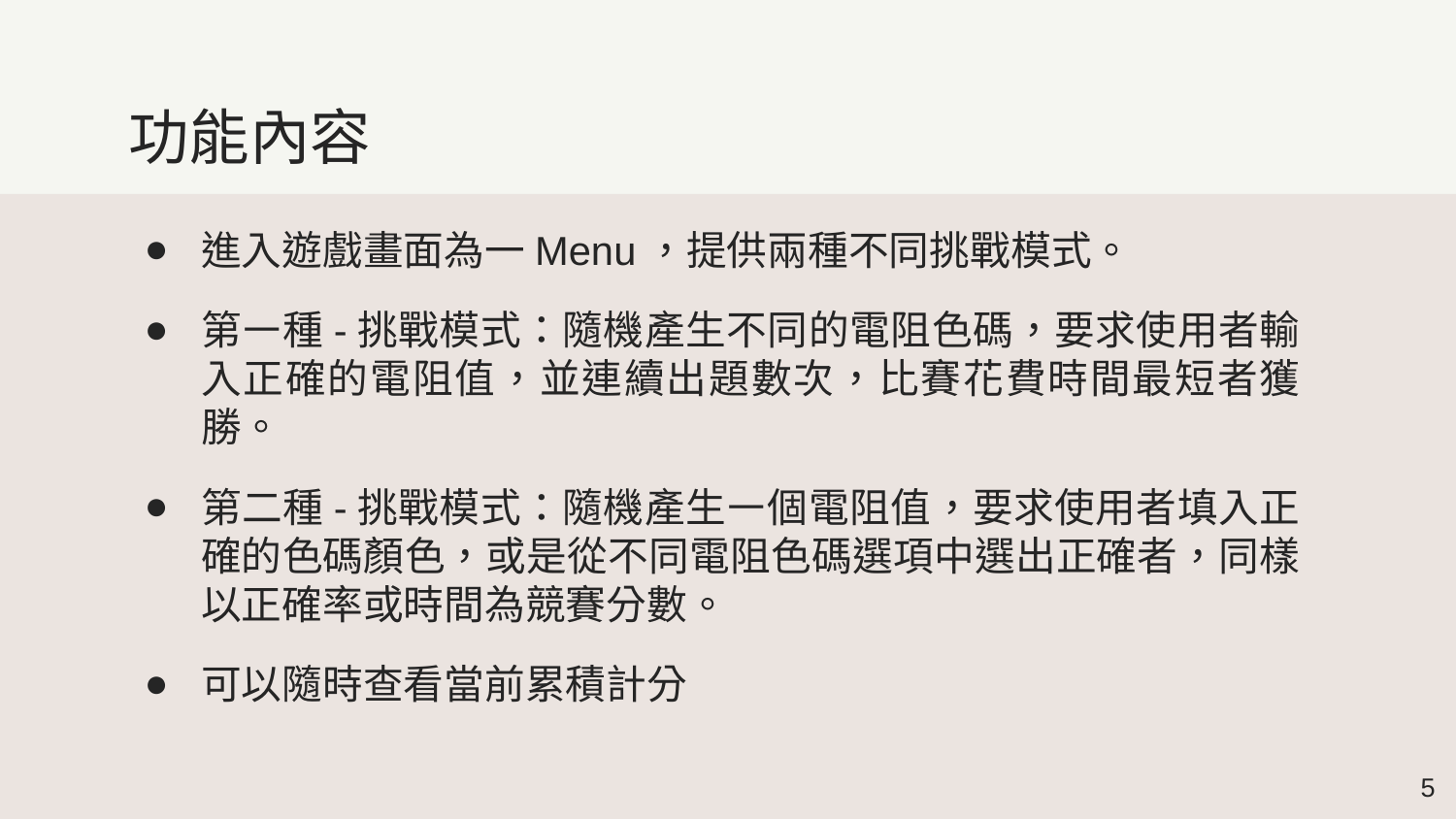

# 功能內容
進入遊戲畫面為一Menu，提供兩種不同挑戰模式。

第㇐種-挑戰模式：隨機產生不同的電阻色碼，要求使用者輸入正確的電阻值，並連續出題數次，比賽花費時間最短者獲勝。

第二種-挑戰模式：隨機產生㇐個電阻值，要求使用者填入正確的色碼顏色，或是從不同電阻色碼選項中選出正確者，同樣以正確率或時間為競賽分數。

可以隨時查看當前累積計分

5